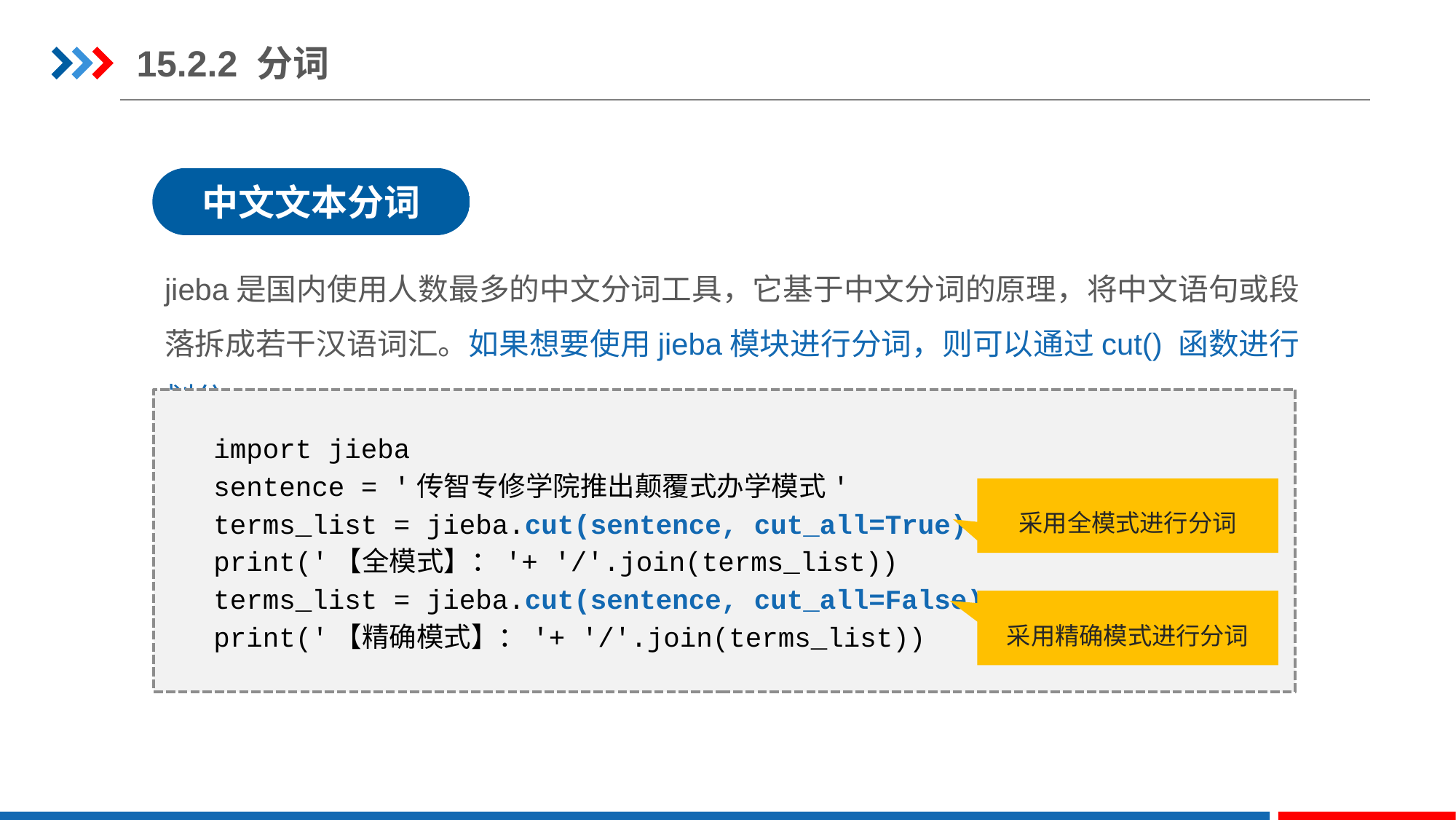

15.2.2 分词
中文文本分词
jieba是国内使用人数最多的中文分词工具，它基于中文分词的原理，将中文语句或段落拆成若干汉语词汇。如果想要使用jieba模块进行分词，则可以通过cut() 函数进行划分。

import jieba
sentence = '传智专修学院推出颠覆式办学模式'
terms_list = jieba.cut(sentence, cut_all=True)
print('【全模式】：'+ '/'.join(terms_list))
terms_list = jieba.cut(sentence, cut_all=False)
print('【精确模式】：'+ '/'.join(terms_list))

采用全模式进行分词

采用精确模式进行分词